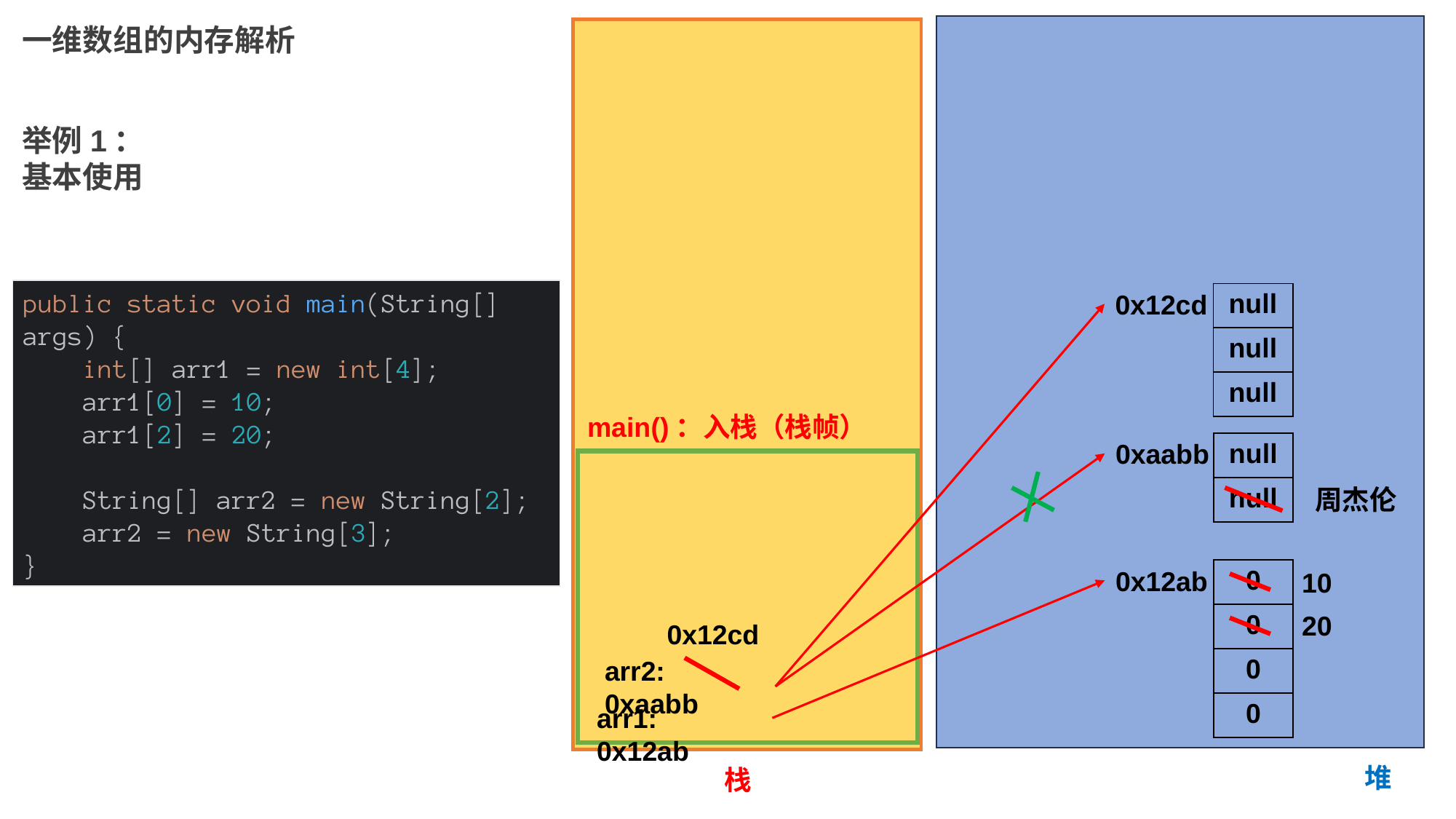

一维数组的内存解析

举例1：
基本使用
public static void main(String[] args) {
    int[] arr1 = new int[4];
    arr1[0] = 10;
    arr1[2] = 20;
    String[] arr2 = new String[2];
    arr2 = new String[3];
}
0x12cd
| null |
| --- |
| null |
| null |
main()：入栈（栈帧）
0xaabb
| null |
| --- |
| null |

周杰伦
0x12ab
| 0 |
| --- |
| 0 |
| 0 |
| 0 |
10
20
0x12cd
arr2: 0xaabb
arr1: 0x12ab
堆
栈